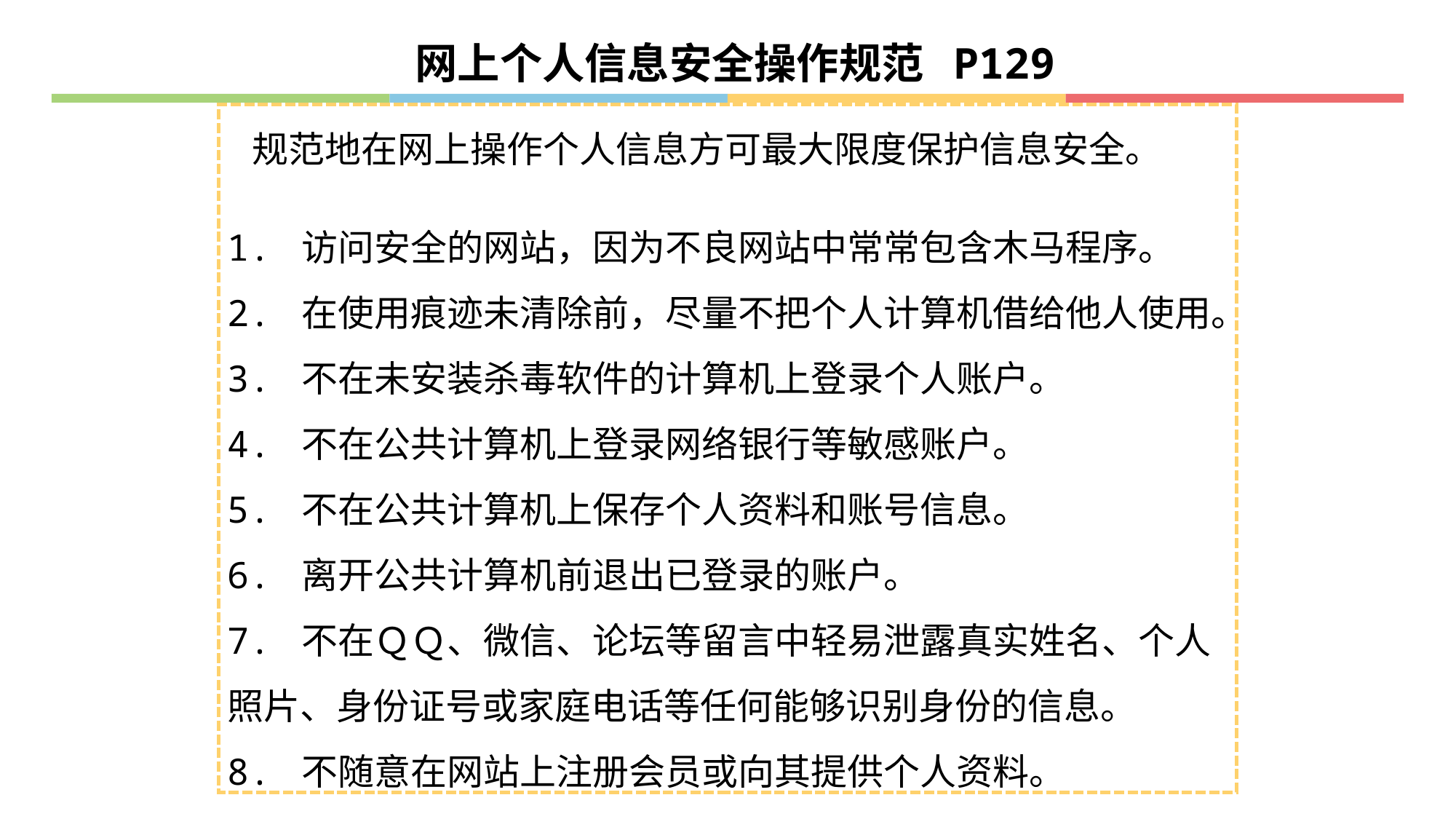

网上个人信息安全操作规范  P129
  规范地在网上操作个人信息方可最大限度保护信息安全。

1. 访问安全的网站，因为不良网站中常常包含木马程序。
2. 在使用痕迹未清除前，尽量不把个人计算机借给他人使用。
3. 不在未安装杀毒软件的计算机上登录个人账户。
4. 不在公共计算机上登录网络银行等敏感账户。
5. 不在公共计算机上保存个人资料和账号信息。
6. 离开公共计算机前退出已登录的账户。
7. 不在ＱＱ、微信、论坛等留言中轻易泄露真实姓名、个人照片、身份证号或家庭电话等任何能够识别身份的信息。
8. 不随意在网站上注册会员或向其提供个人资料。